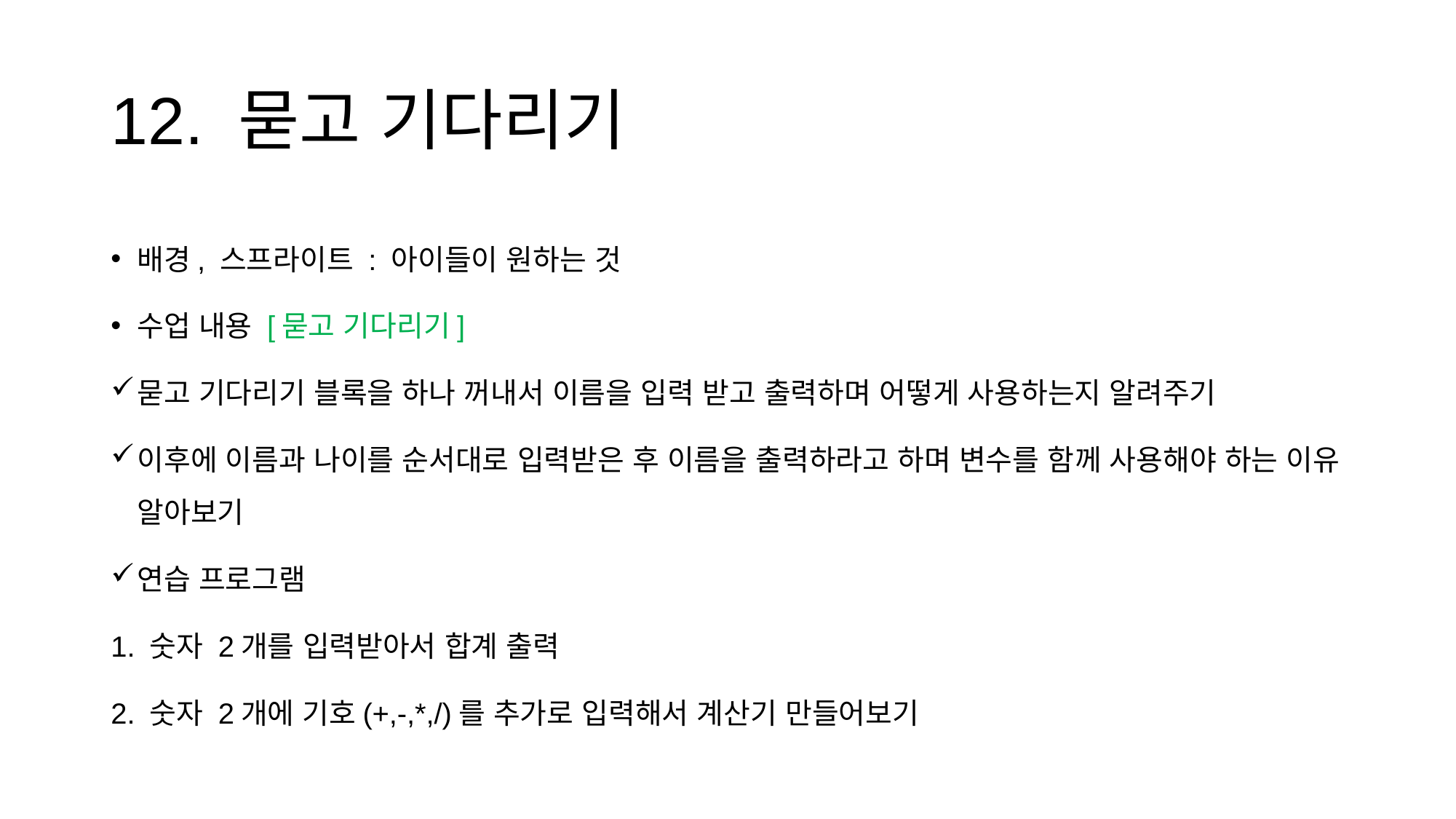

# 12. 묻고 기다리기
배경, 스프라이트 : 아이들이 원하는 것
수업 내용 [묻고 기다리기]
묻고 기다리기 블록을 하나 꺼내서 이름을 입력 받고 출력하며 어떻게 사용하는지 알려주기
이후에 이름과 나이를 순서대로 입력받은 후 이름을 출력하라고 하며 변수를 함께 사용해야 하는 이유 알아보기
연습 프로그램
1. 숫자 2개를 입력받아서 합계 출력
2. 숫자 2개에 기호(+,-,*,/)를 추가로 입력해서 계산기 만들어보기